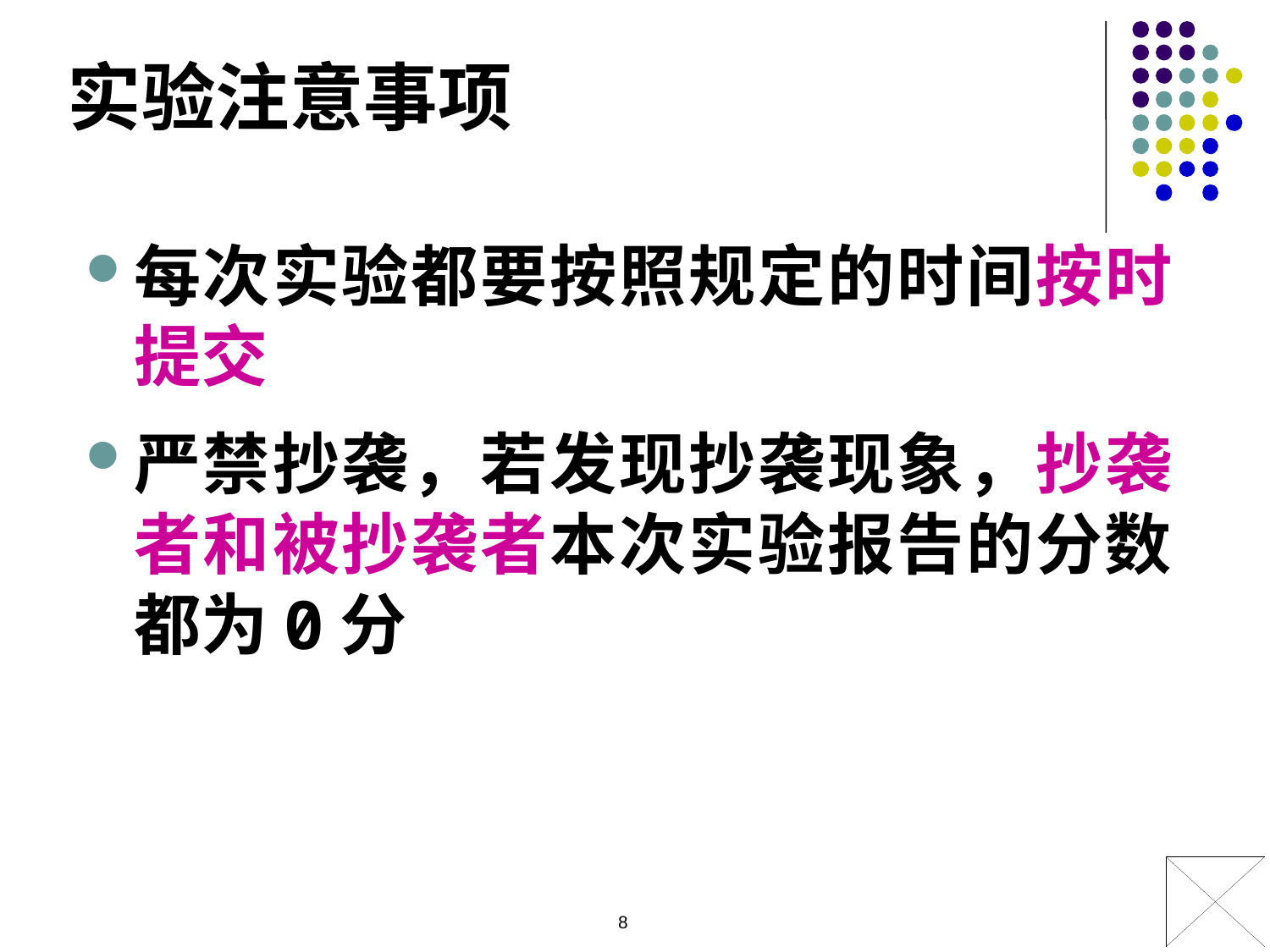

实验注意事项
每次实验都要按照规定的时间按时提交
严禁抄袭，若发现抄袭现象，抄袭者和被抄袭者本次实验报告的分数都为0分
8